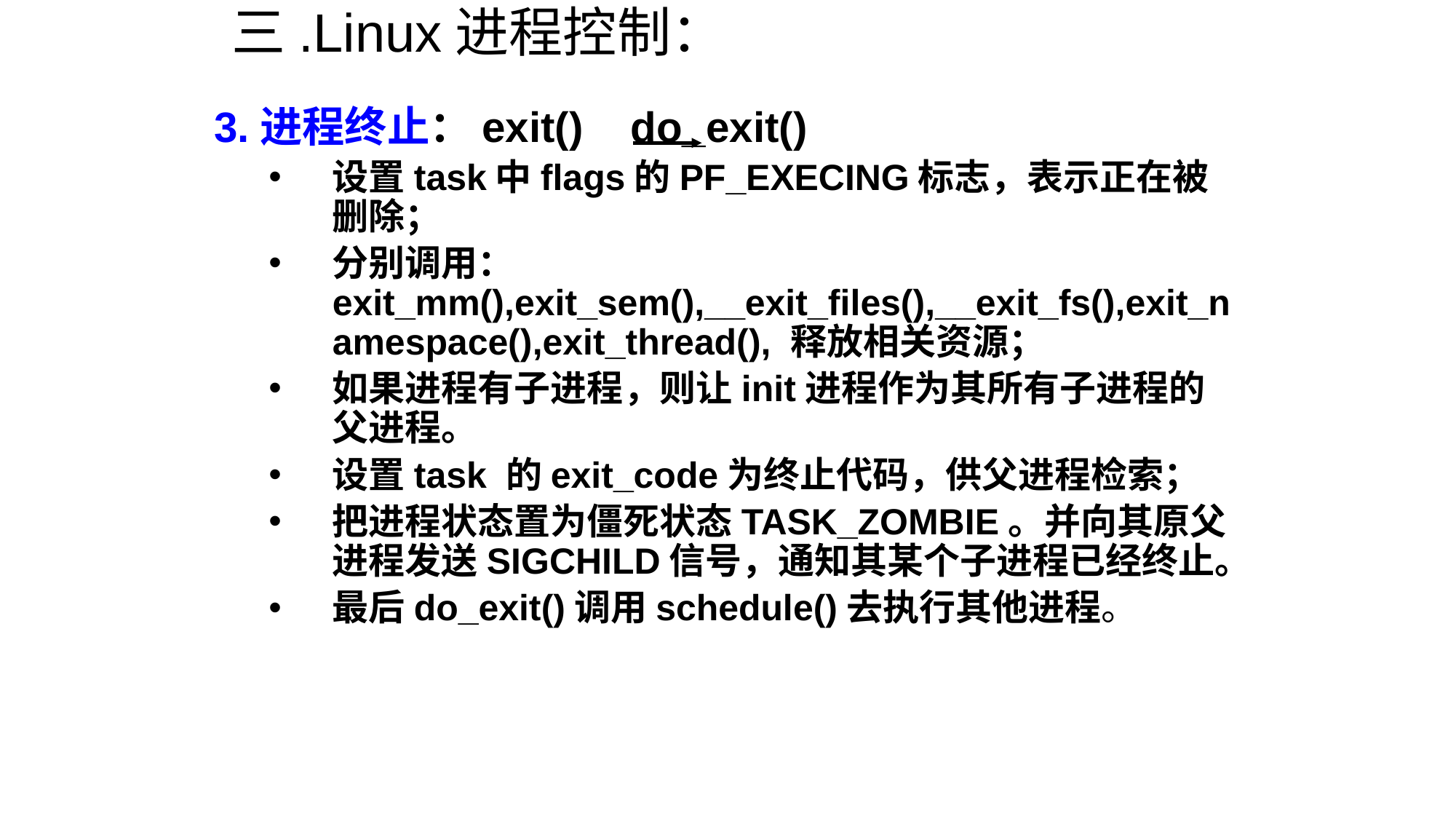

# 三.Linux进程控制：
3.进程终止：exit()    do_exit()
设置task中flags的PF_EXECING标志，表示正在被删除；
分别调用：exit_mm(),exit_sem(),__exit_files(),__exit_fs(),exit_namespace(),exit_thread(), 释放相关资源；
如果进程有子进程，则让init进程作为其所有子进程的父进程。
设置task 的exit_code为终止代码，供父进程检索；
把进程状态置为僵死状态TASK_ZOMBIE。并向其原父进程发送SIGCHILD信号，通知其某个子进程已经终止。
最后do_exit()调用schedule()去执行其他进程。